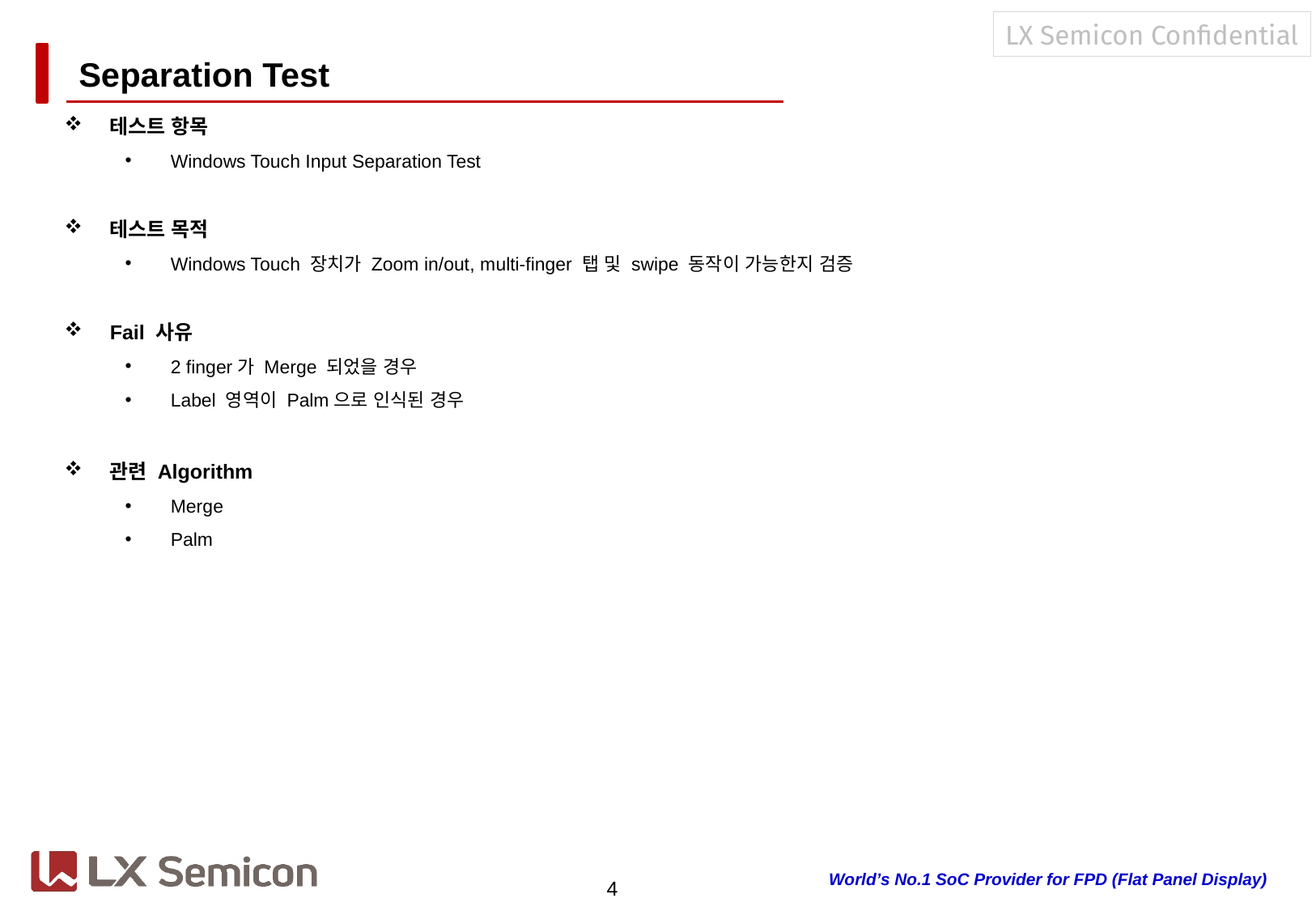

# Separation Test
테스트 항목
Windows Touch Input Separation Test

테스트 목적
Windows Touch 장치가 Zoom in/out, multi-finger 탭 및 swipe 동작이 가능한지 검증

Fail 사유
2 finger가 Merge 되었을 경우
Label 영역이 Palm으로 인식된 경우

관련 Algorithm
Merge
Palm